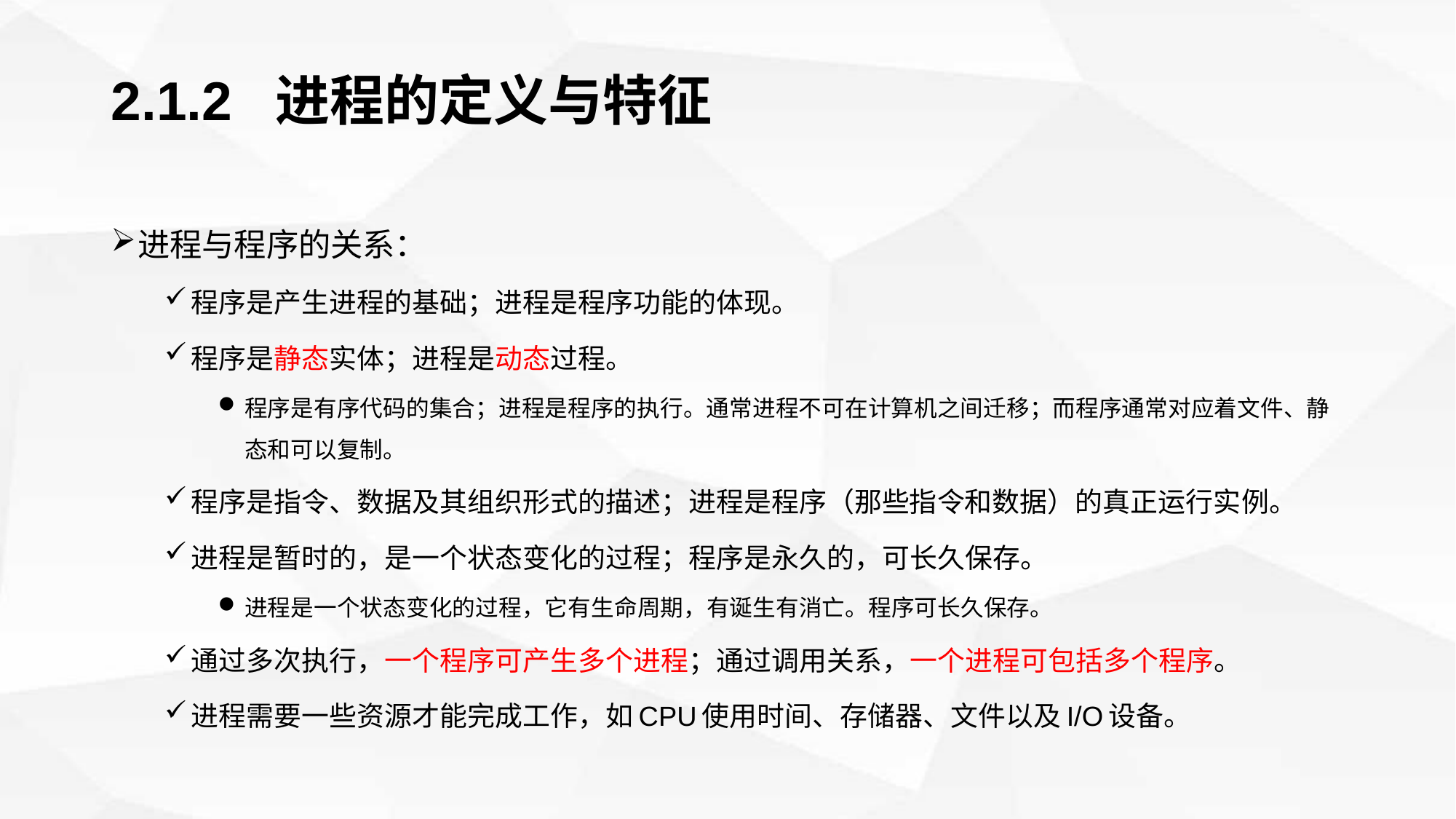

# 2.1.2  进程的定义与特征
进程与程序的关系：
程序是产生进程的基础；进程是程序功能的体现。
程序是静态实体；进程是动态过程。
程序是有序代码的集合；进程是程序的执行。通常进程不可在计算机之间迁移；而程序通常对应着文件、静态和可以复制。
程序是指令、数据及其组织形式的描述；进程是程序（那些指令和数据）的真正运行实例。
进程是暂时的，是一个状态变化的过程；程序是永久的，可长久保存。
进程是一个状态变化的过程，它有生命周期，有诞生有消亡。程序可长久保存。
通过多次执行，一个程序可产生多个进程；通过调用关系，一个进程可包括多个程序。
进程需要一些资源才能完成工作，如CPU使用时间、存储器、文件以及I/O设备。